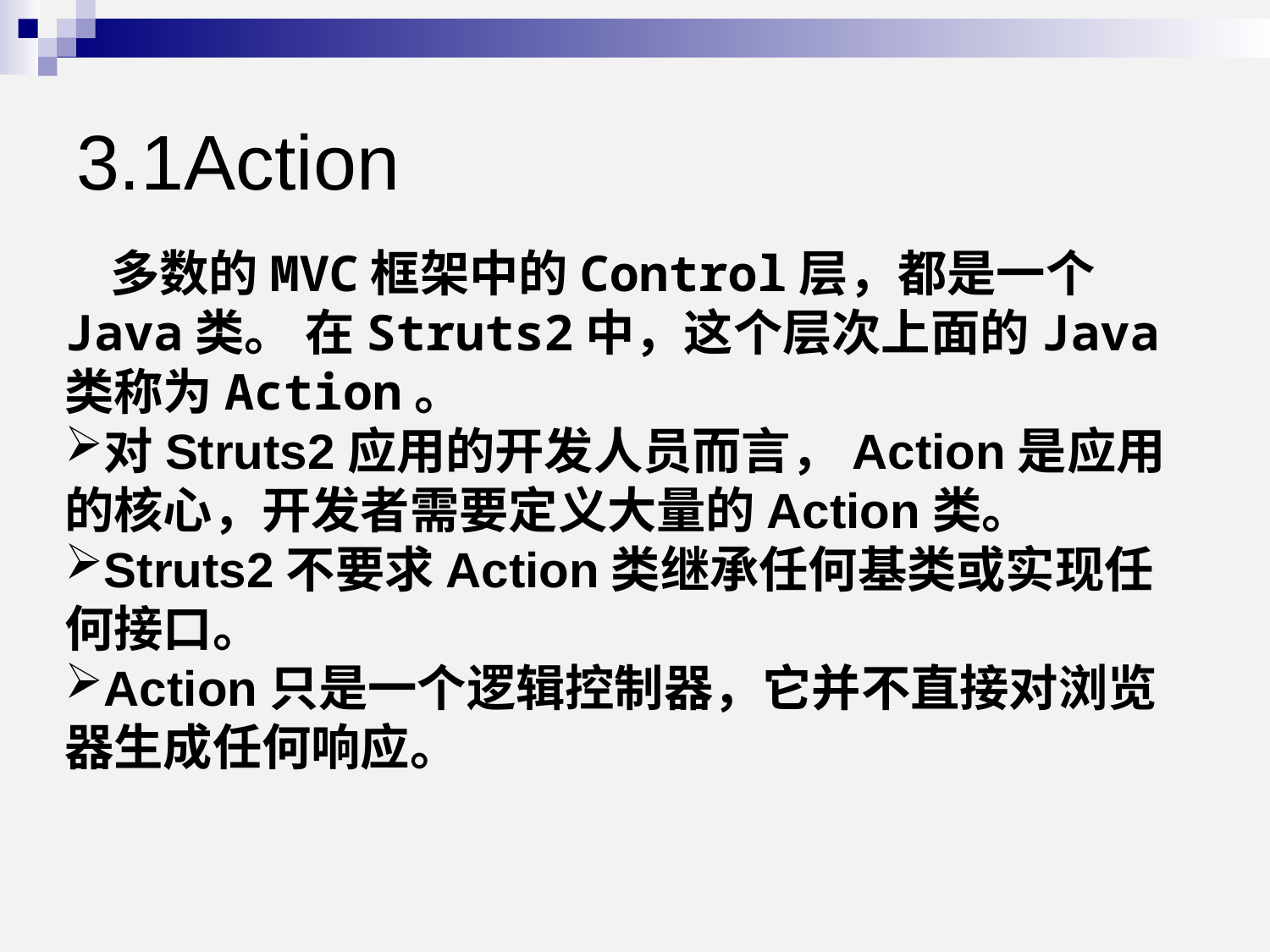

# 3.1Action
   多数的MVC框架中的Control层，都是一个Java类。 在Struts2中，这个层次上面的Java类称为Action。
对Struts2应用的开发人员而言，Action是应用的核心，开发者需要定义大量的Action类。
Struts2不要求Action类继承任何基类或实现任何接口。
Action只是一个逻辑控制器，它并不直接对浏览器生成任何响应。
14